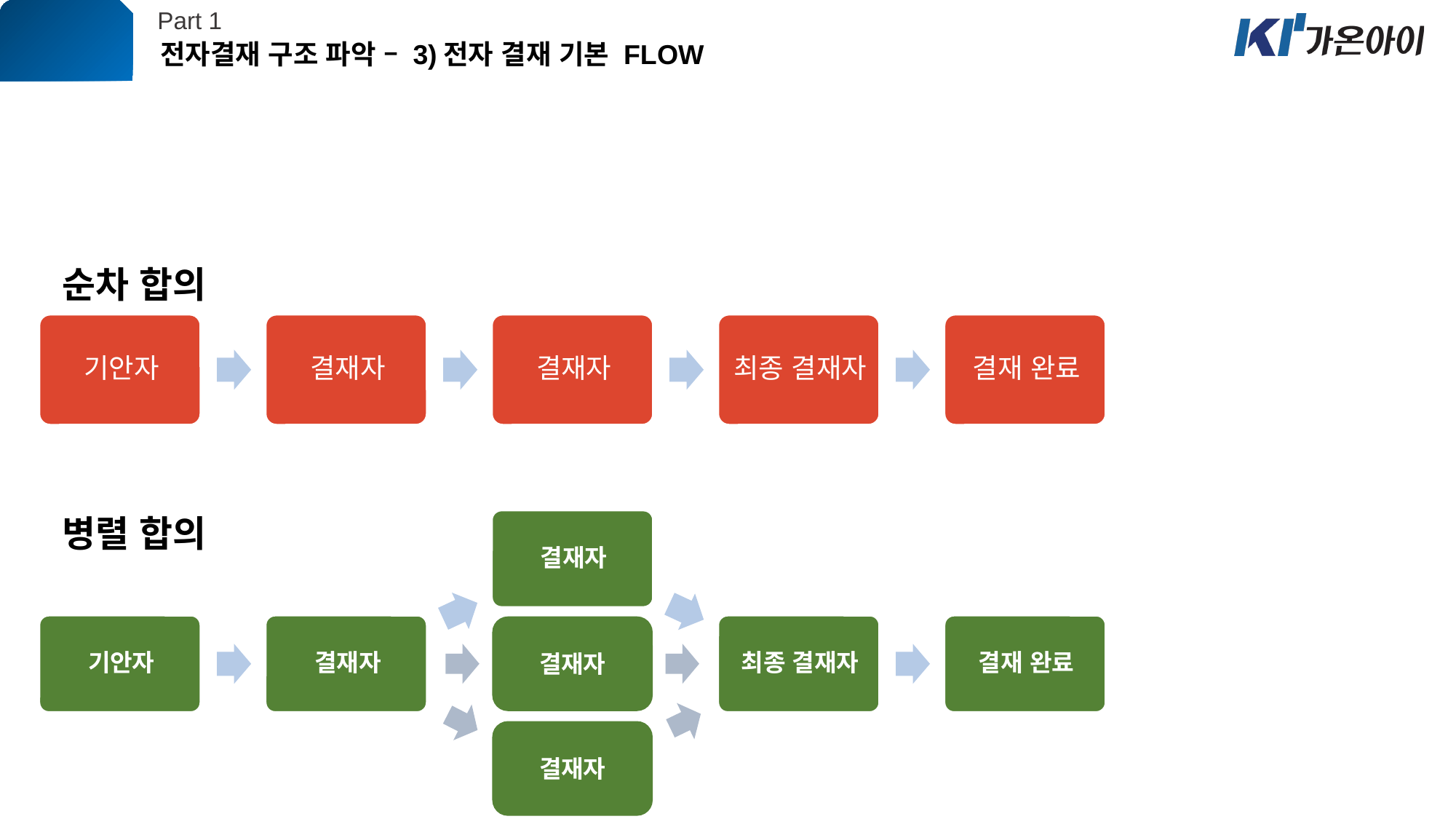

Part 1
전자결재 구조 파악 – 3)전자 결재 기본 FLOW
기안자

결재자

결재자

최종 결재자

결재 완료
순차 합의
병렬 합의
기안자

결재자

결재자

최종 결재자

결재 완료
결재자

결재자